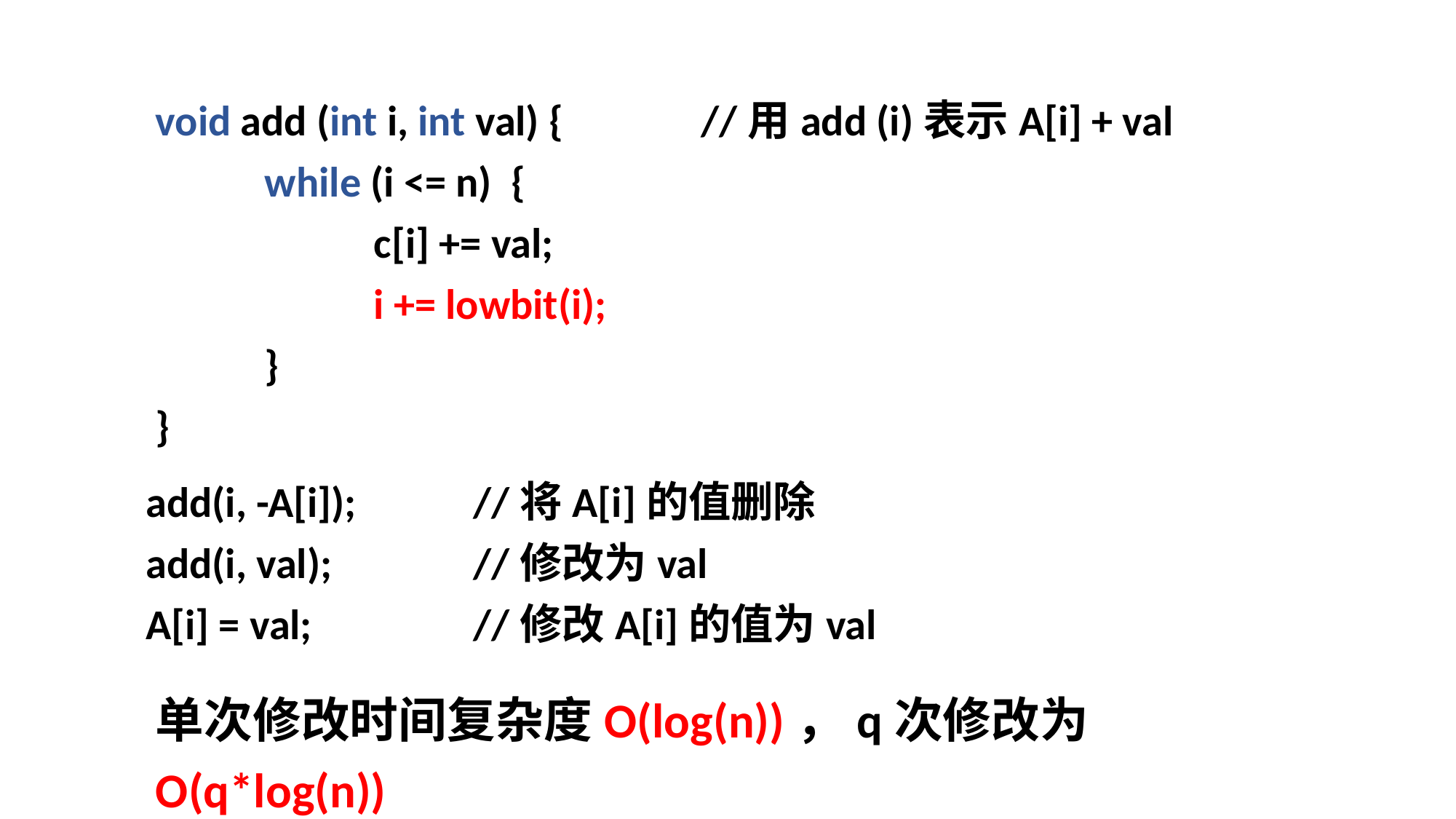

void add (int i, int val) {		//用add (i)表示A[i] + val
	while (i <= n)  {
		c[i] += val;
		i += lowbit(i);
 	}
}
add(i, -A[i]);		//将A[i]的值删除
add(i, val);		//修改为val
A[i] = val;		//修改A[i]的值为val
单次修改时间复杂度O(log(n))，q次修改为O(q*log(n))